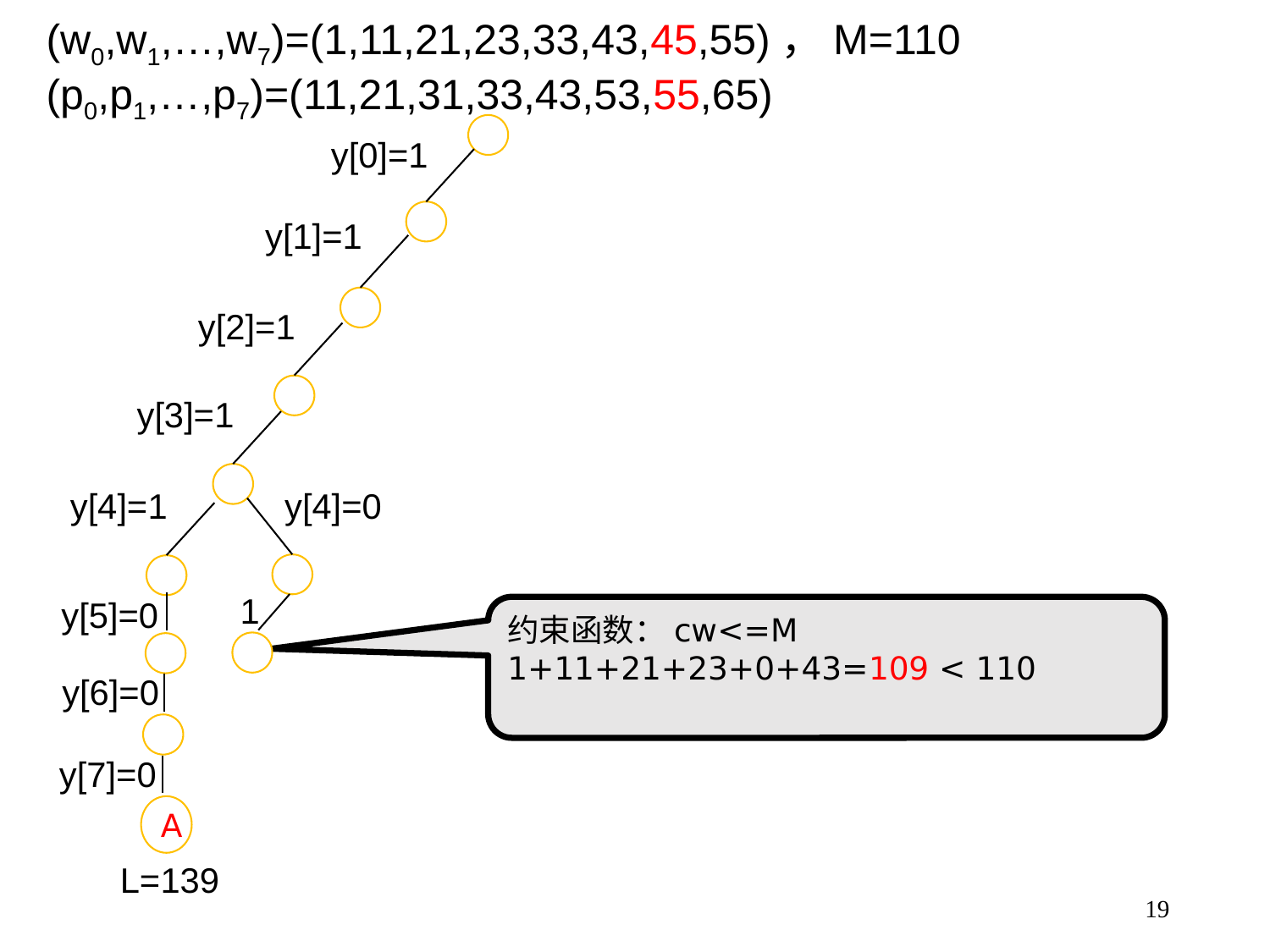

(w0,w1,…,w7)=(1,11,21,23,33,43,45,55)，M=110
(p0,p1,…,p7)=(11,21,31,33,43,53,55,65)

y[0]=1

y[1]=1

y[2]=1

y[3]=1

y[4]=0
y[4]=1

1
y[5]=0
约束函数：cw<=M
1+11+21+23+0+43=109 < 110

y[6]=0

y[7]=0
A
L=139
19